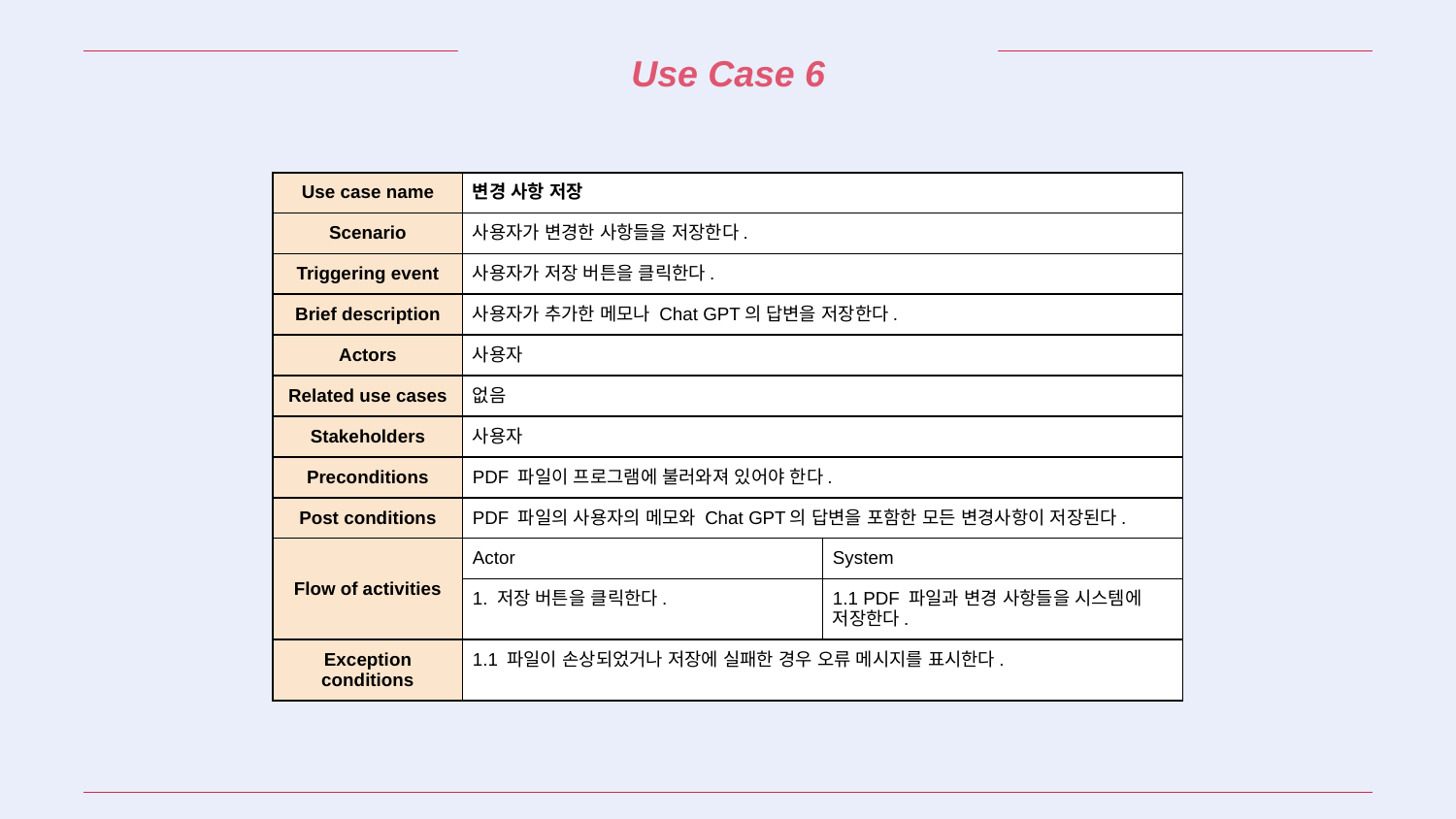

Use Case 6
| Use case name | 변경 사항 저장 |  |
| --- | --- | --- |
| Scenario | 사용자가 변경한 사항들을 저장한다. |  |
| Triggering event | 사용자가 저장 버튼을 클릭한다. |  |
| Brief description | 사용자가 추가한 메모나 Chat GPT의 답변을 저장한다. |  |
| Actors | 사용자 |  |
| Related use cases | 없음 |  |
| Stakeholders | 사용자 |  |
| Preconditions | PDF 파일이 프로그램에 불러와져 있어야 한다. |  |
| Post conditions | PDF 파일의 사용자의 메모와 Chat GPT의 답변을 포함한 모든 변경사항이 저장된다. |  |
| Flow of activities | Actor | System |
|  | 1. 저장 버튼을 클릭한다. | 1.1 PDF 파일과 변경 사항들을 시스템에 저장한다. |
| Exception conditions | 1.1 파일이 손상되었거나 저장에 실패한 경우 오류 메시지를 표시한다. |  |